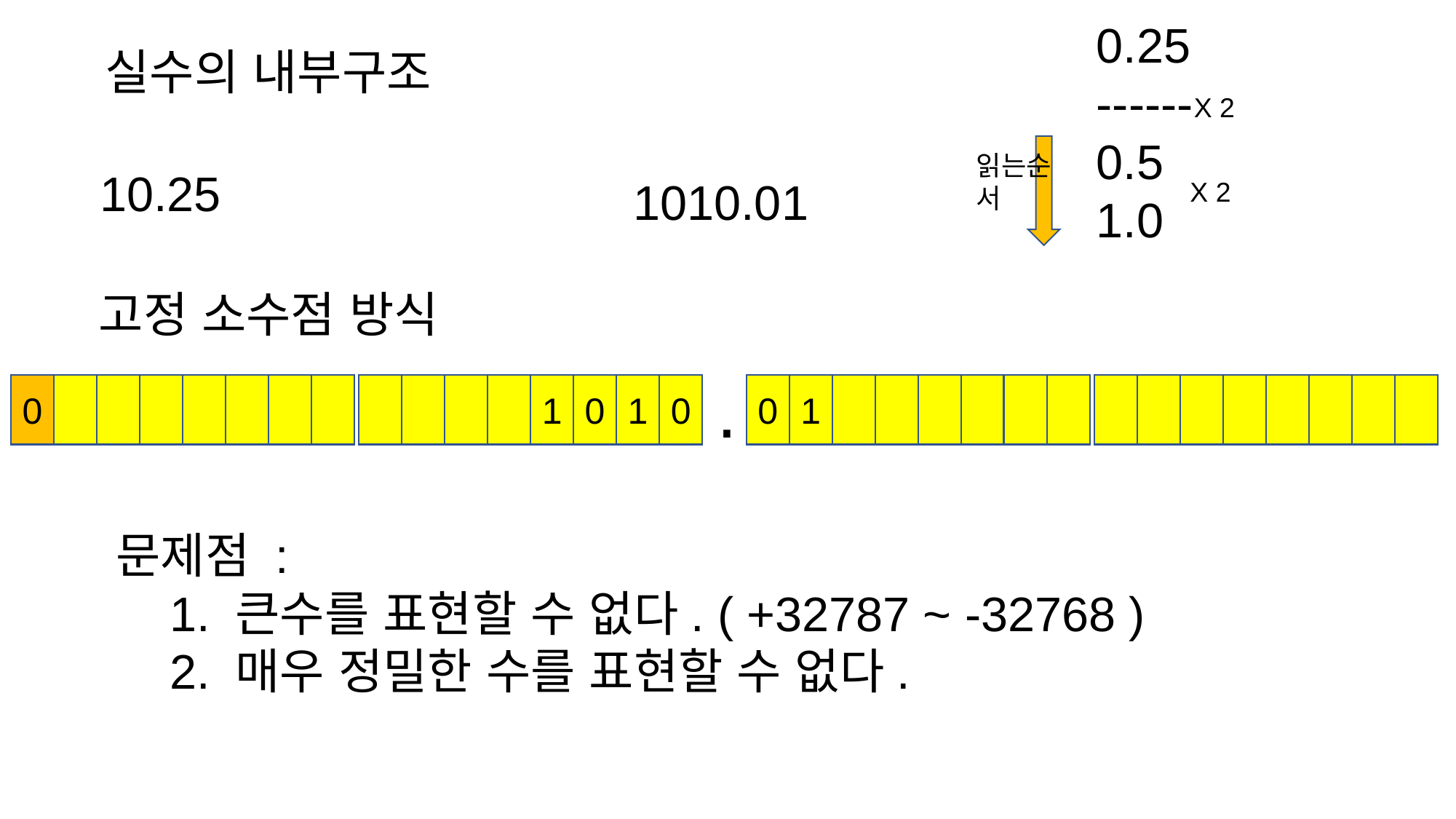

0.25
------
0.5
1.0
실수의 내부구조
X 2

읽는순서
10.25
1010.01
X 2
고정 소수점 방식
.
0

1
0
1
0
0
1

문제점 :
    1. 큰수를 표현할 수 없다. ( +32787 ~ -32768 )
    2. 매우 정밀한 수를 표현할 수 없다.